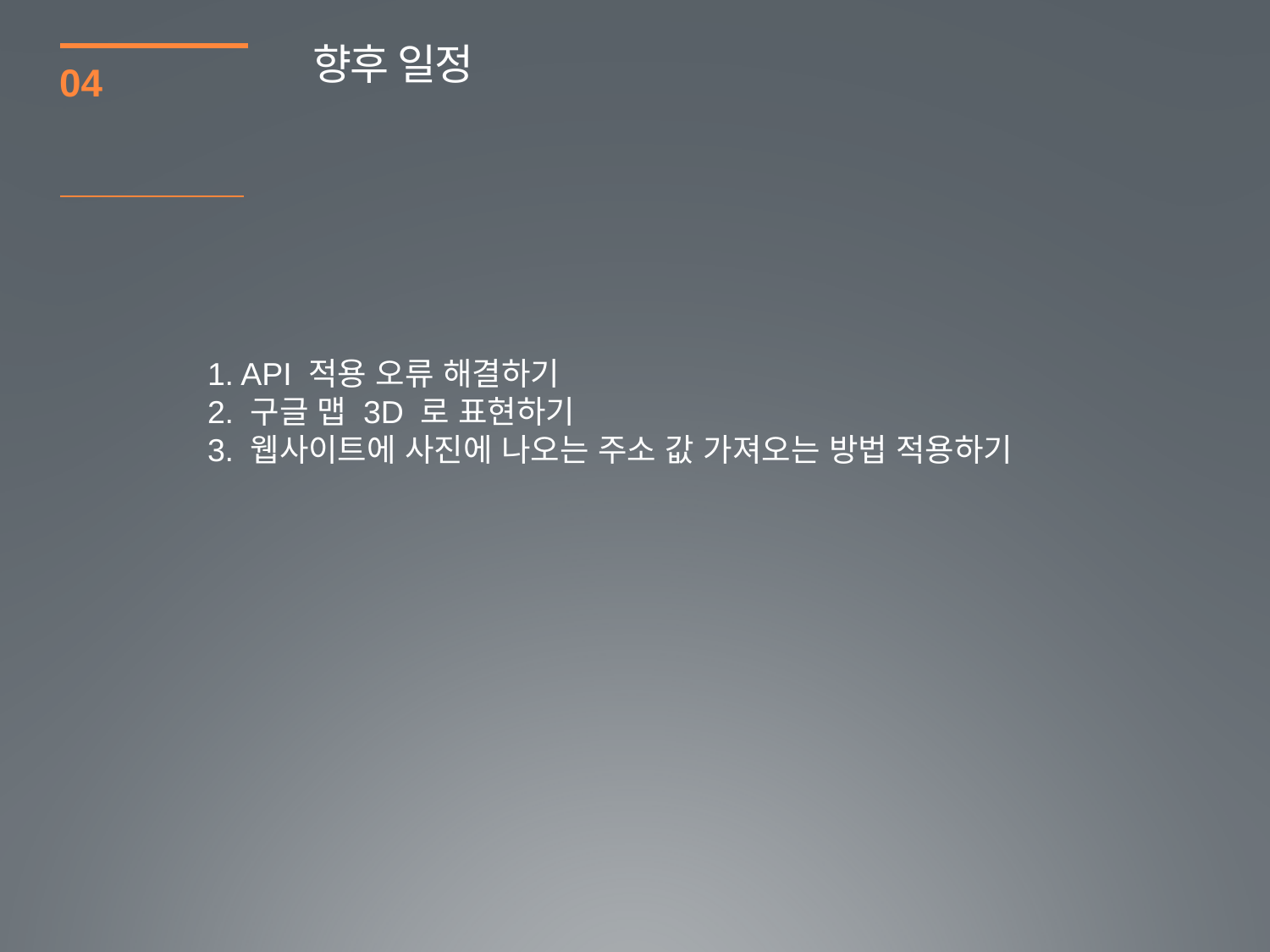

향후 일정
04
1. API 적용 오류 해결하기
2. 구글 맵 3D 로 표현하기
3. 웹사이트에 사진에 나오는 주소 값 가져오는 방법 적용하기